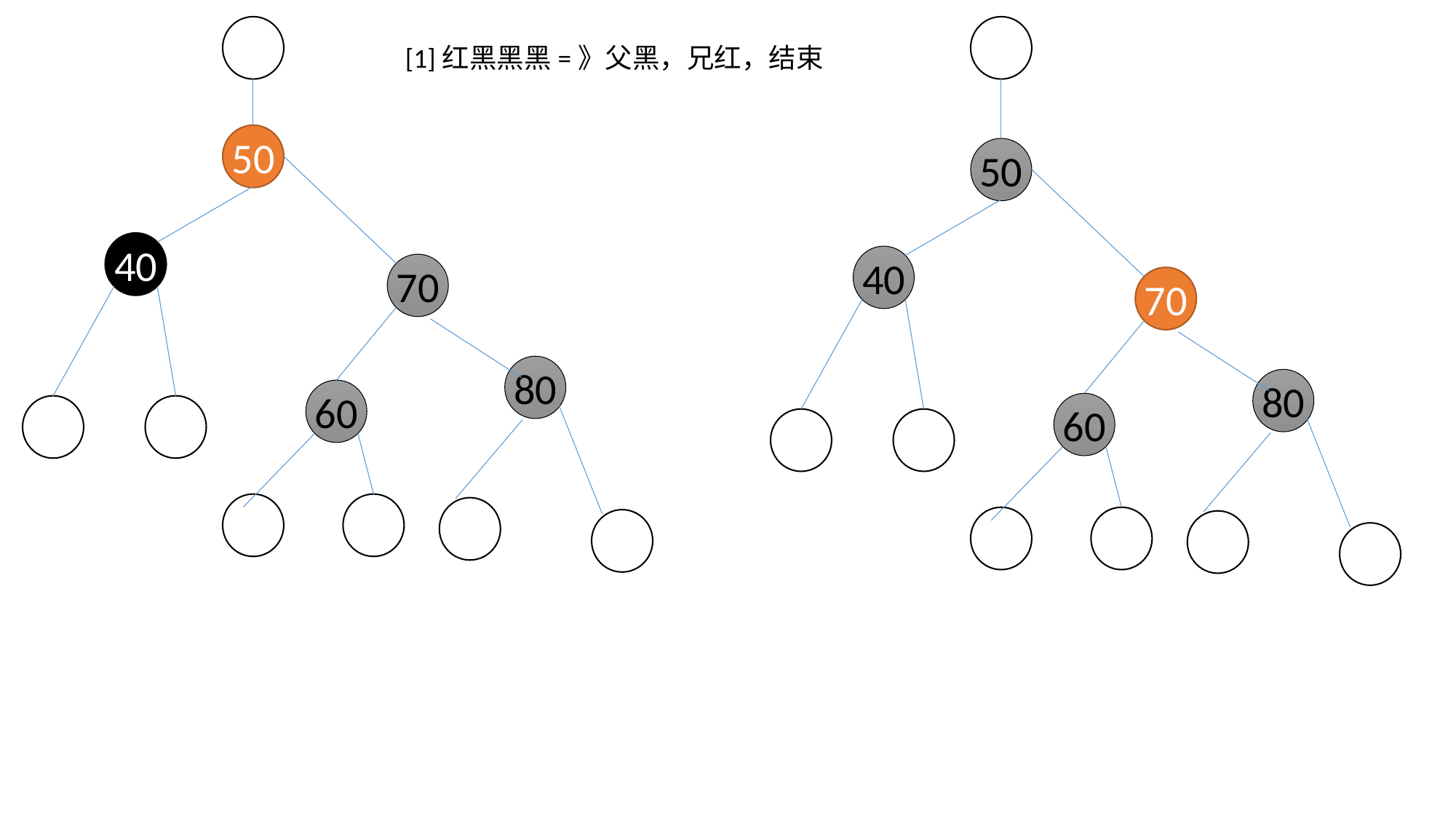

[1]红黑黑黑=》父黑，兄红，结束
50
50
40
40
70
70
80
80
60
60